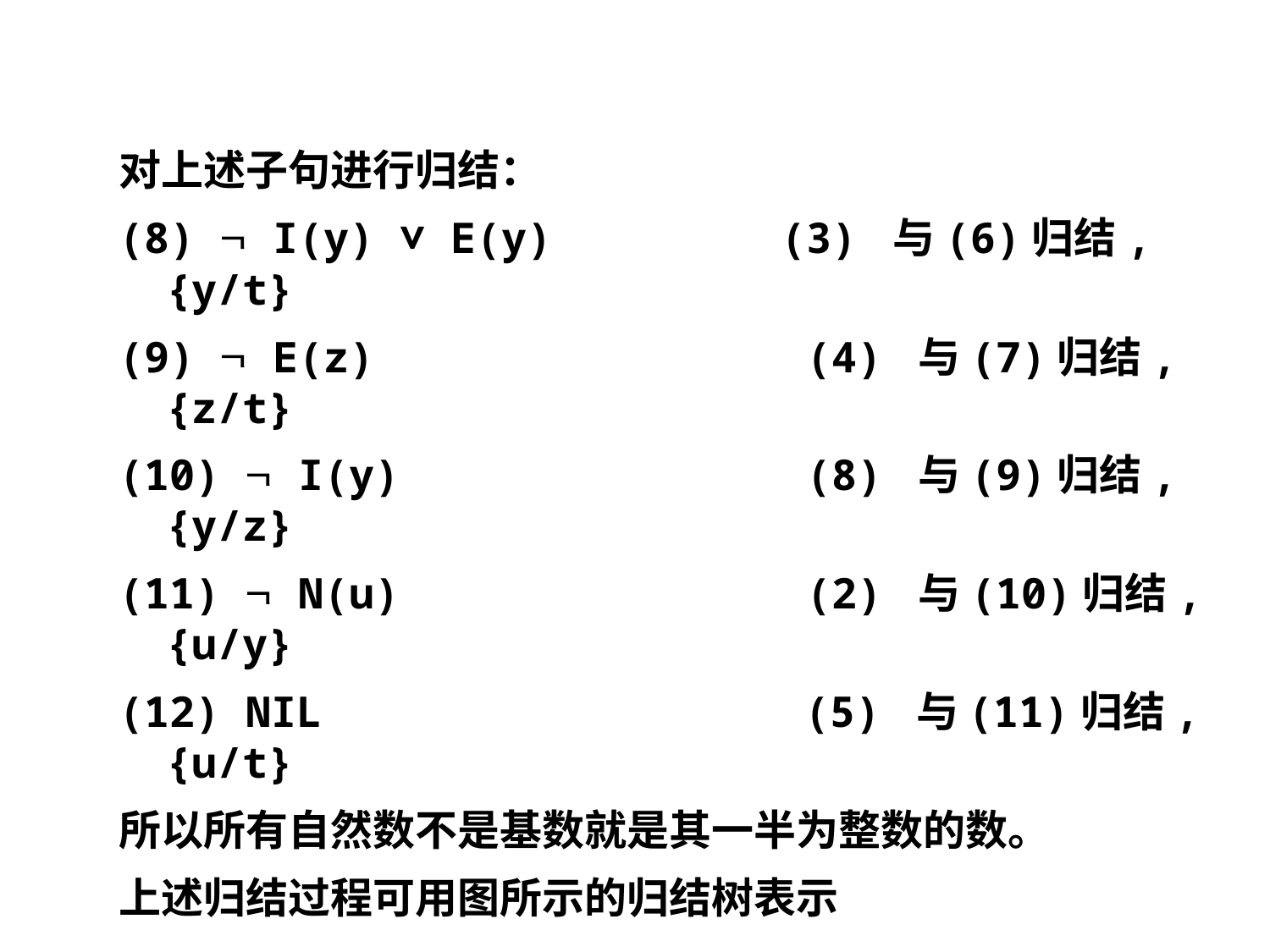

对上述子句进行归结：
(8) ¬ I(y) ∨ E(y)         (3) 与(6)归结,{y/t}
(9) ¬ E(z)                 (4) 与(7)归结,{z/t}
(10) ¬ I(y)                (8) 与(9)归结,{y/z}
(11) ¬ N(u)                (2) 与(10)归结,{u/y}
(12) NIL                   (5) 与(11)归结,{u/t}
所以所有自然数不是基数就是其一半为整数的数。
上述归结过程可用图所示的归结树表示